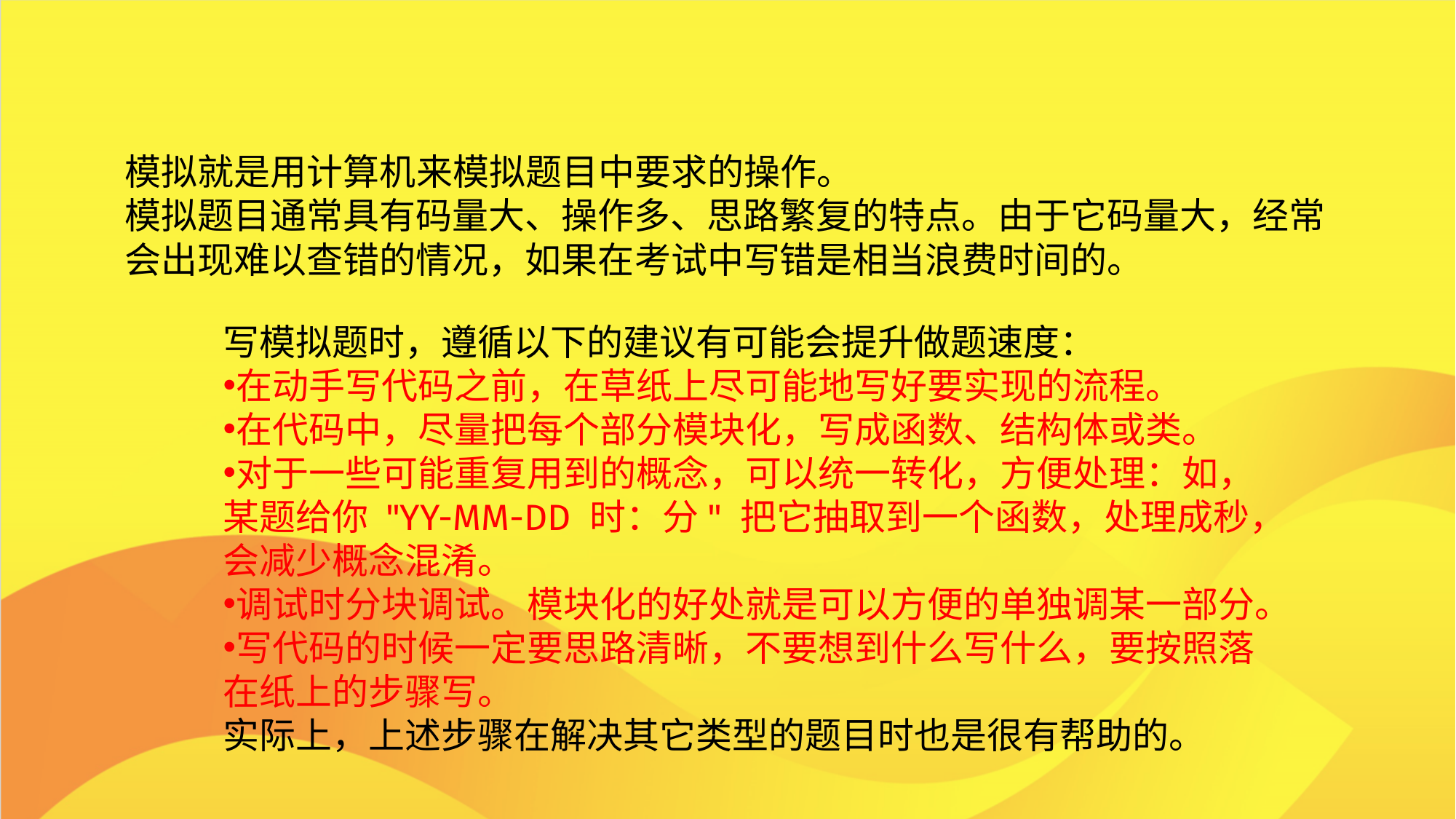

模拟就是用计算机来模拟题目中要求的操作。
模拟题目通常具有码量大、操作多、思路繁复的特点。由于它码量大，经常会出现难以查错的情况，如果在考试中写错是相当浪费时间的。
写模拟题时，遵循以下的建议有可能会提升做题速度：
在动手写代码之前，在草纸上尽可能地写好要实现的流程。
在代码中，尽量把每个部分模块化，写成函数、结构体或类。
对于一些可能重复用到的概念，可以统一转化，方便处理：如，某题给你 "YY-MM-DD 时：分" 把它抽取到一个函数，处理成秒，会减少概念混淆。
调试时分块调试。模块化的好处就是可以方便的单独调某一部分。
写代码的时候一定要思路清晰，不要想到什么写什么，要按照落在纸上的步骤写。
实际上，上述步骤在解决其它类型的题目时也是很有帮助的。